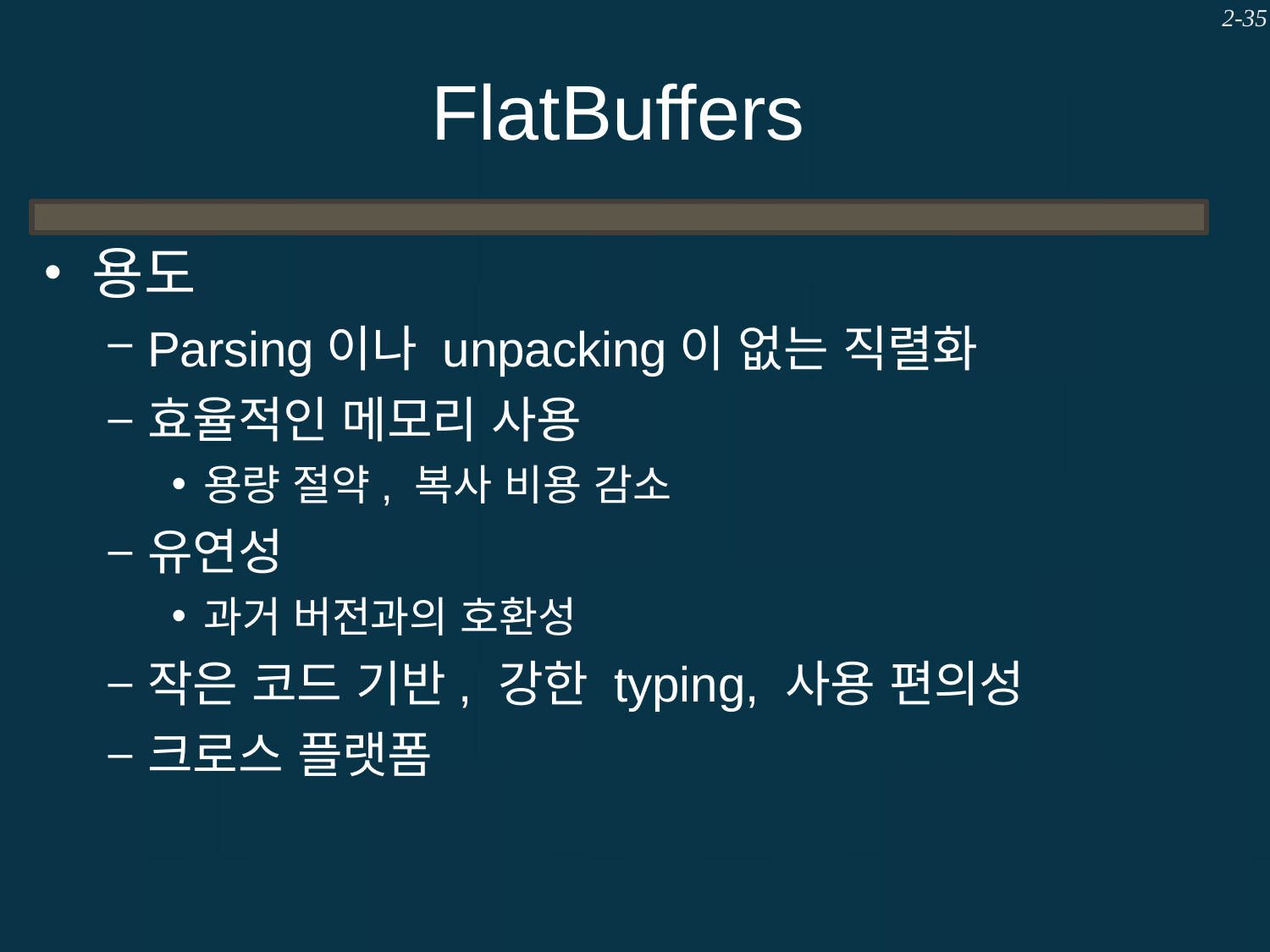

2-35
# FlatBuffers

용도
Parsing이나 unpacking이 없는 직렬화
효율적인 메모리 사용
용량 절약, 복사 비용 감소
유연성
과거 버전과의 호환성
작은 코드 기반, 강한 typing, 사용 편의성
크로스 플랫폼